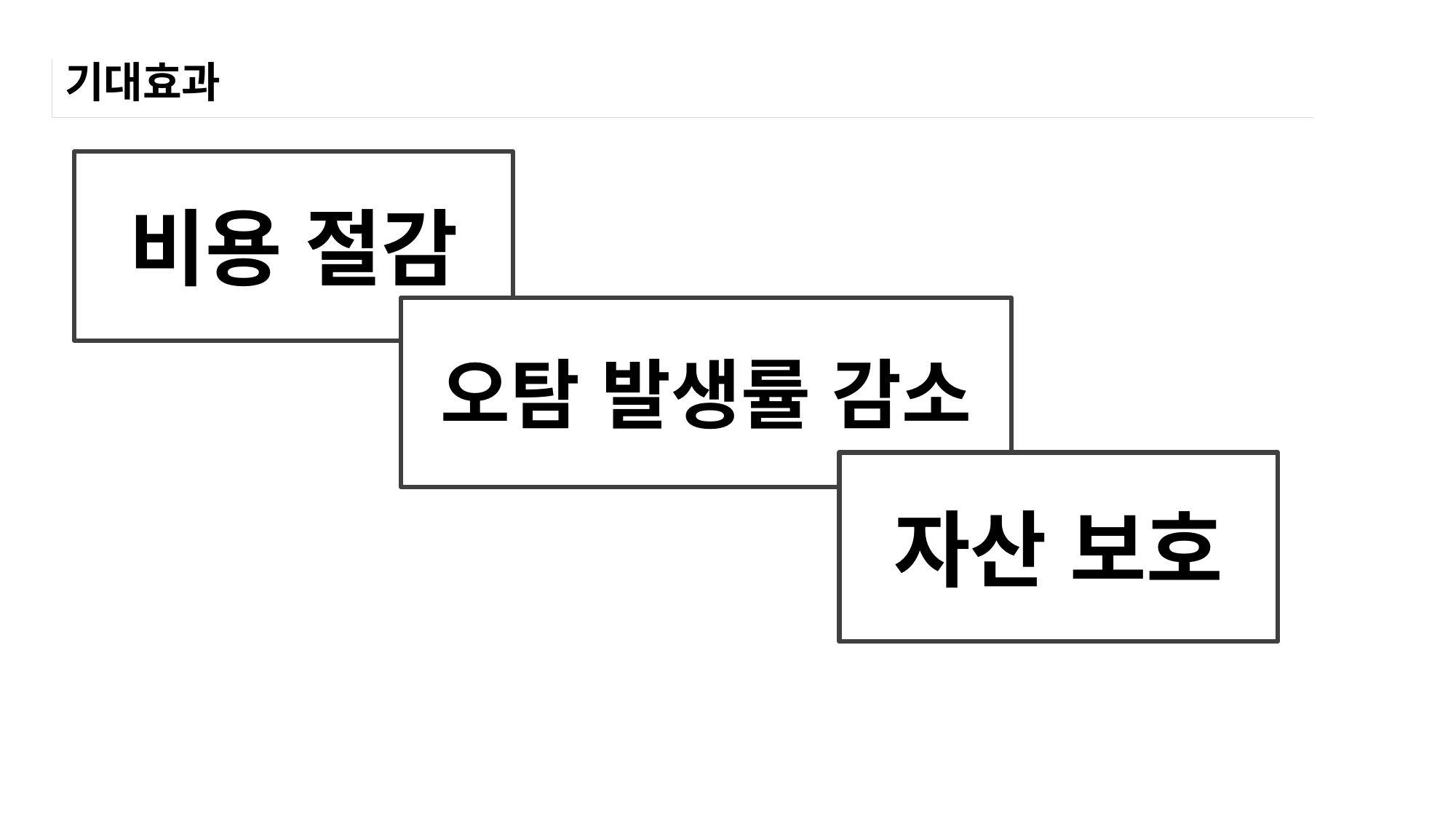

# 기대효과

비용 절감
AI
오탐 발생률 감소

자산 보호